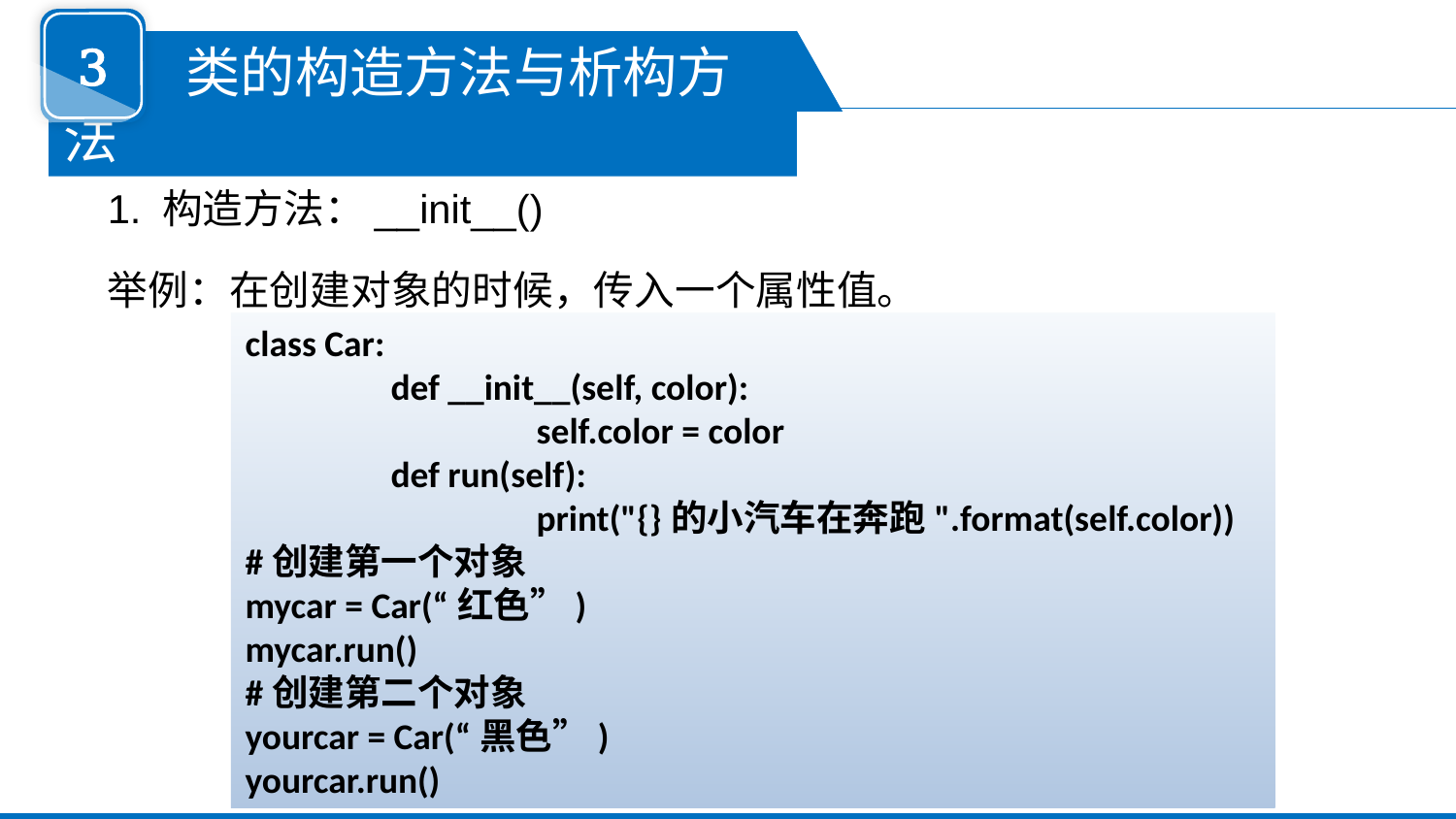

3

  类的构造方法与析构方法
1. 构造方法：__init__()
举例：在创建对象的时候，传入一个属性值。
class Car:
	def __init__(self, color):
		self.color = color
	def run(self):
		print("{}的小汽车在奔跑".format(self.color))
#创建第一个对象
mycar = Car(“红色”)
mycar.run()
#创建第二个对象
yourcar = Car(“黑色”)
yourcar.run()